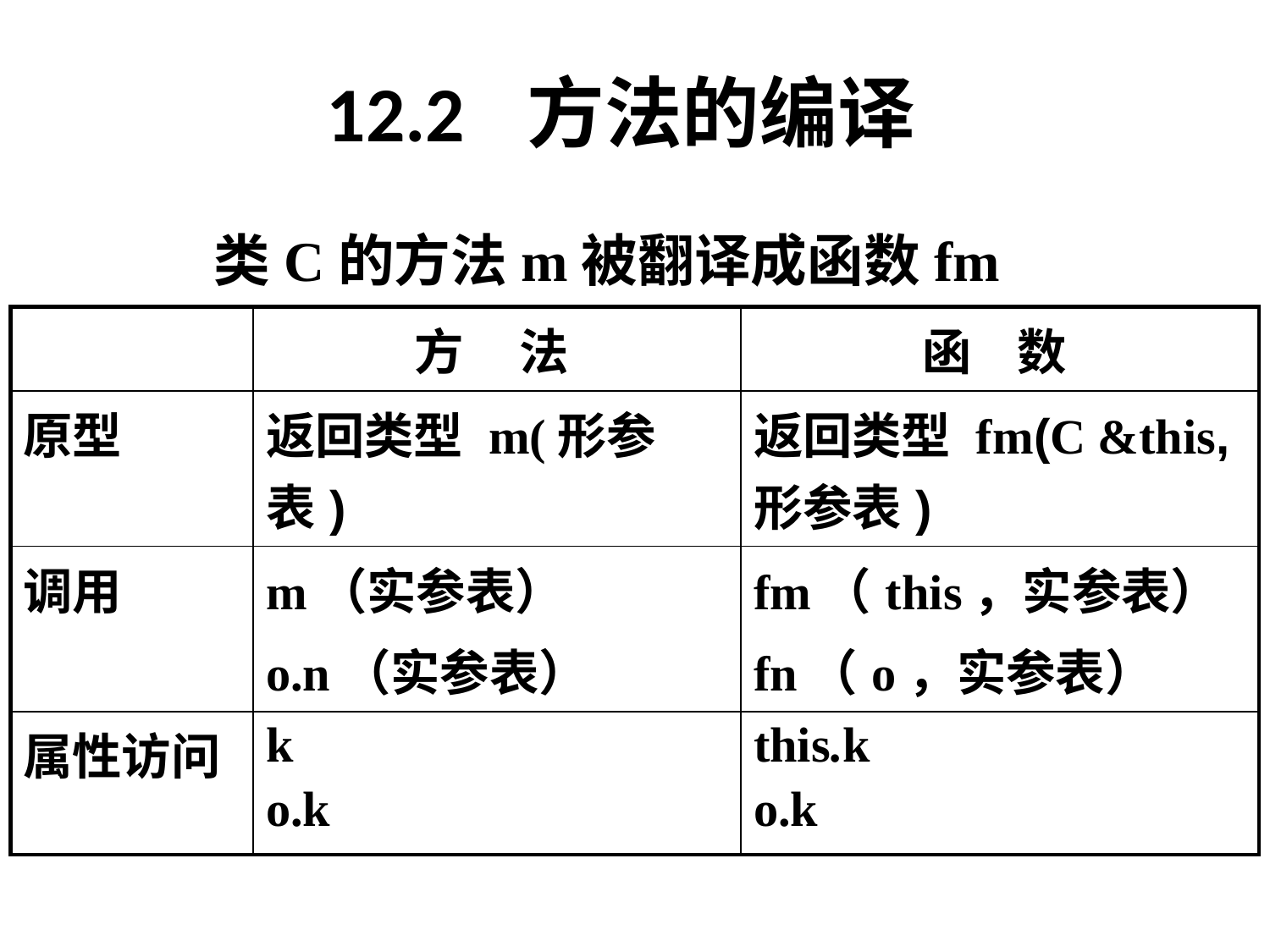

# 12.2  方法的编译
类C的方法m被翻译成函数fm
|  | 方 法 | 函 数 |
| --- | --- | --- |
| 原型 | 返回类型 m(形参表) | 返回类型 fm(C &this, 形参表) |
| 调用 | m（实参表） o.n（实参表） | fm（this，实参表） fn（o，实参表） |
| 属性访问 | k o.k | this.k o.k |